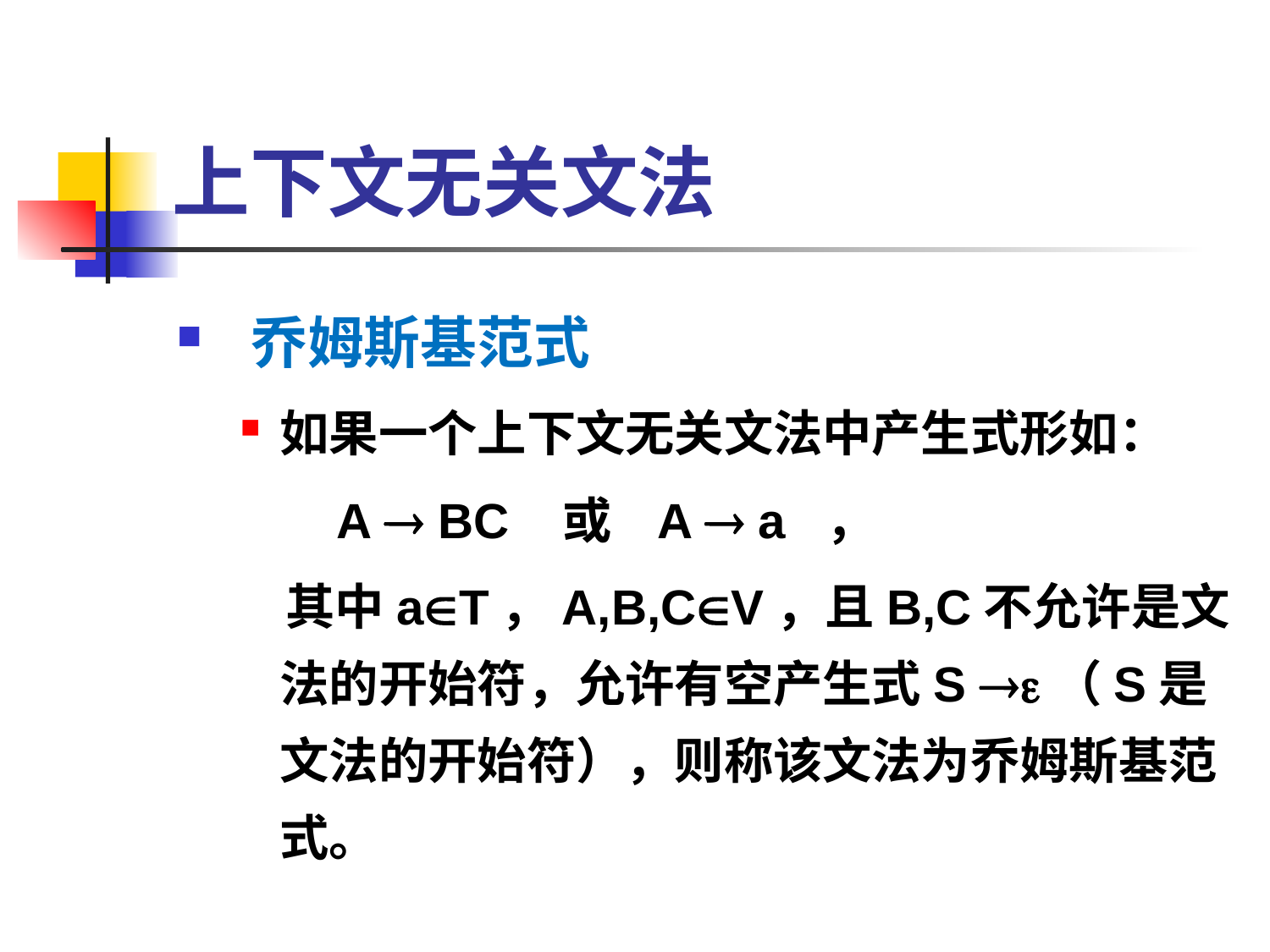

# 上下文无关文法
 乔姆斯基范式
如果一个上下文无关文法中产生式形如：
       A → BC   或   A → a  ，
   其中a∈T，A,B,C∈V，且B,C不允许是文法的开始符，允许有空产生式S →ε（S是文法的开始符），则称该文法为乔姆斯基范式。